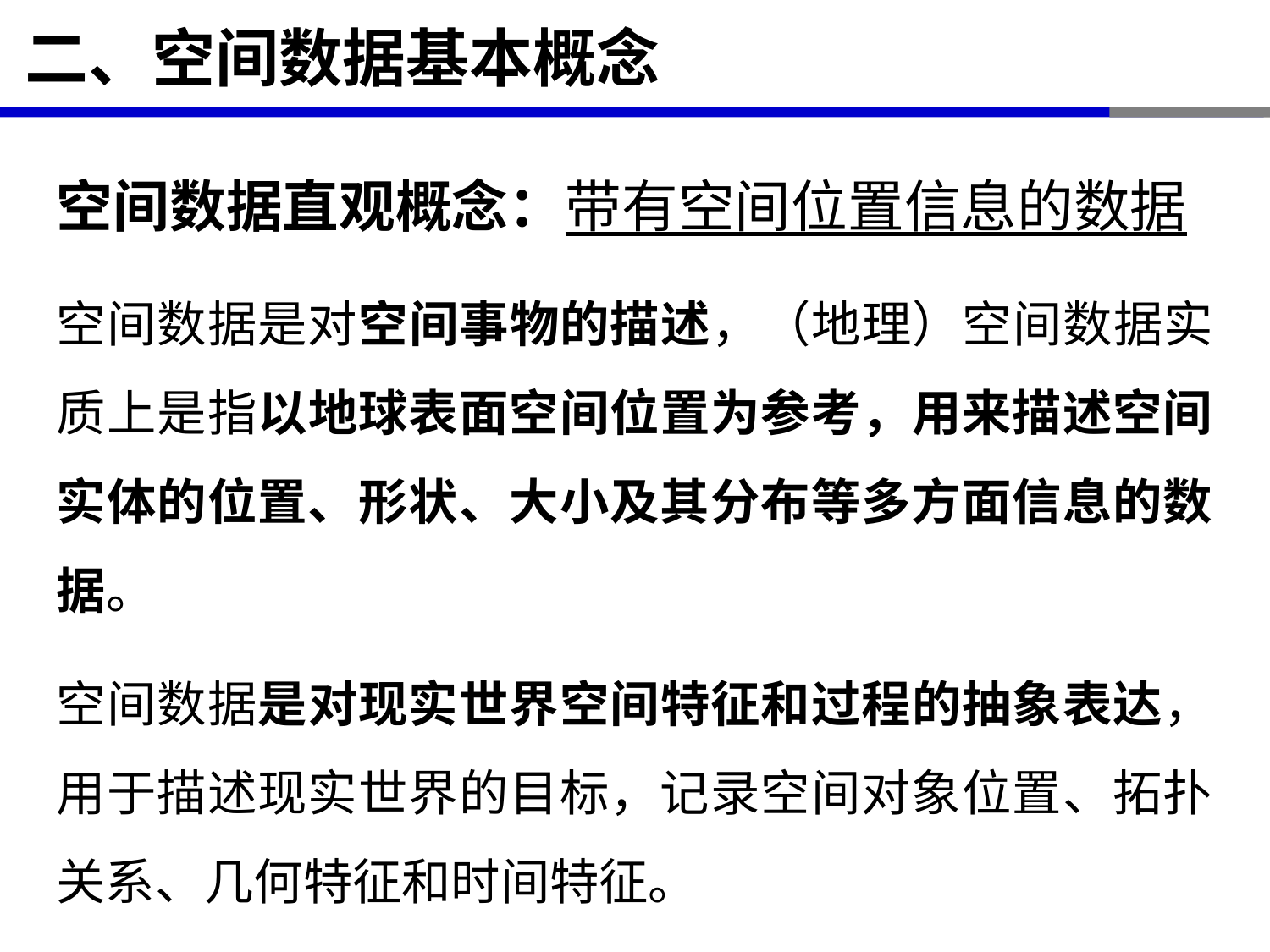

# 二、空间数据基本概念
空间数据直观概念：带有空间位置信息的数据
空间数据是对空间事物的描述，（地理）空间数据实质上是指以地球表面空间位置为参考，用来描述空间实体的位置、形状、大小及其分布等多方面信息的数据。
空间数据是对现实世界空间特征和过程的抽象表达，用于描述现实世界的目标，记录空间对象位置、拓扑关系、几何特征和时间特征。